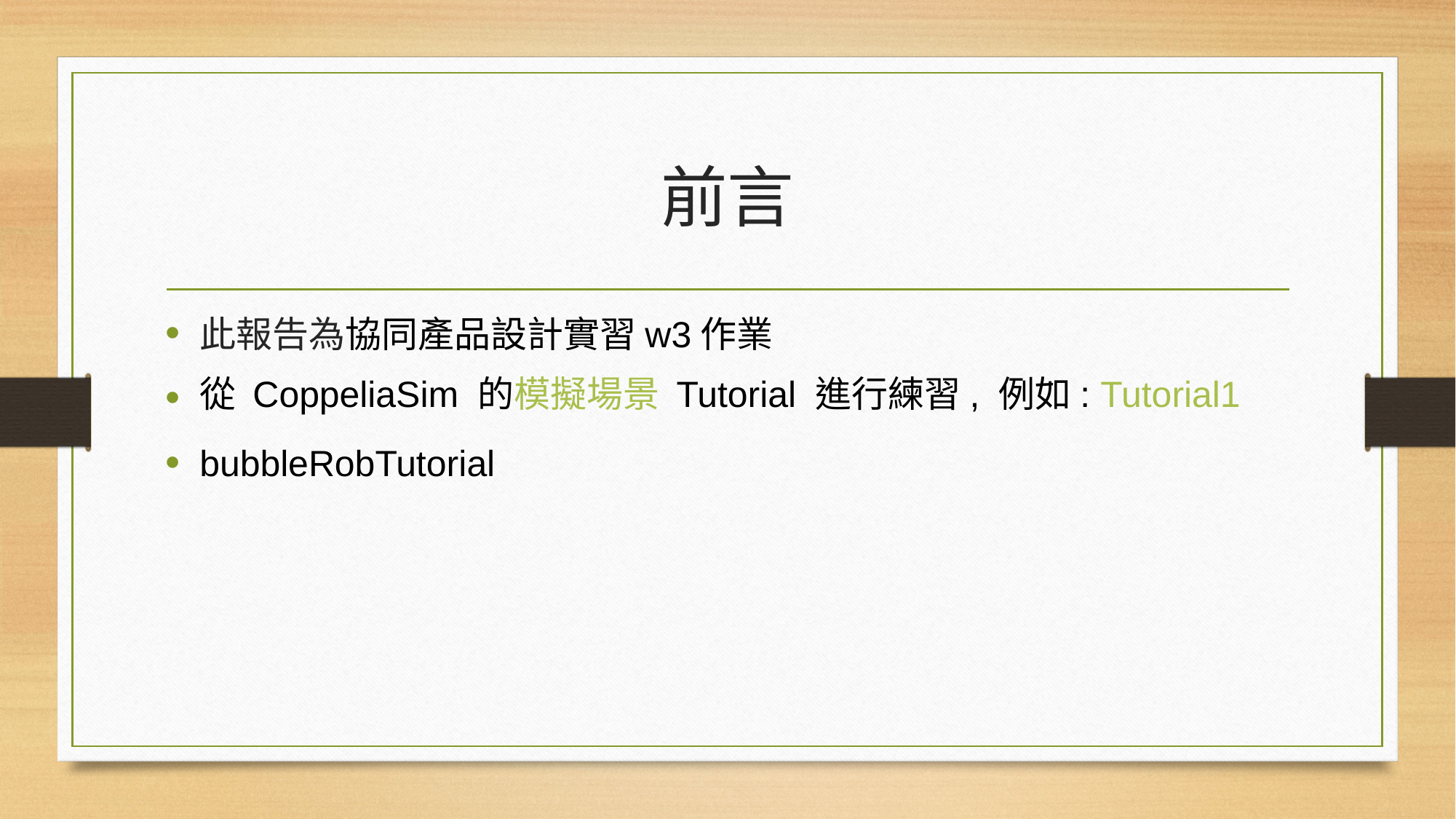

# 前言
此報告為協同產品設計實習w3作業
從 CoppeliaSim 的模擬場景 Tutorial 進行練習, 例如: Tutorial1
bubbleRobTutorial